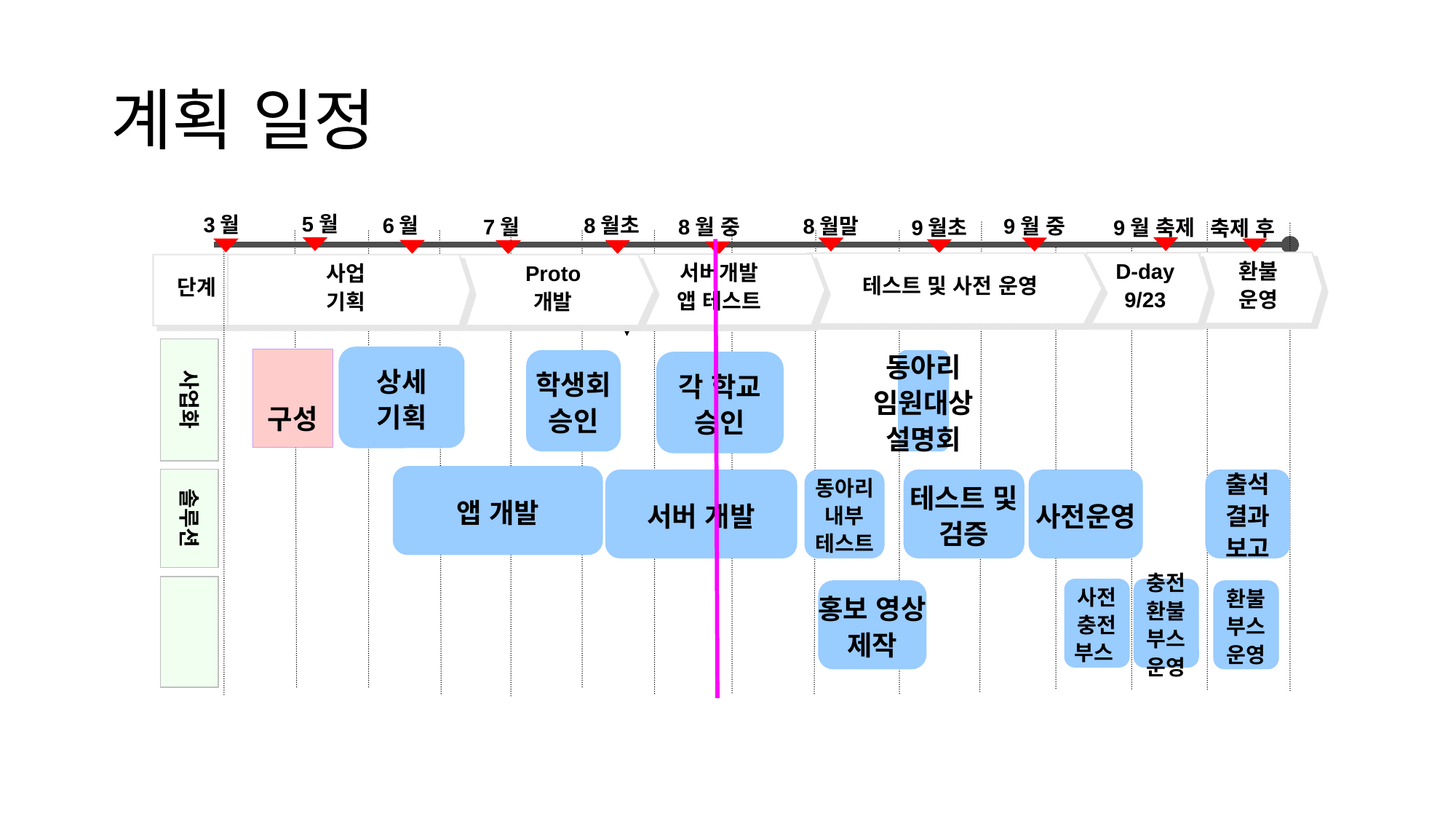

# 계획 일정
5월
3월
6월
8월초
8월말
9월 중
7월
8월 중
9월초
9월 축제
축제 후

환불
운영
D-day
9/23
테스트 및 사전 운영
서버개발
앱 테스트
단계
사업
기획
Proto
개발

사업화
상세
기획

구성
학생회
승인
동아리
임원대상
설명회
각 학교
승인
앱 개발
솔루션
서버 개발
동아리
내부
테스트
테스트 및
검증
사전운영
출석
결과
보고

사전
충전
부스
충전
환불
부스
운영
홍보 영상
제작
환불
부스
운영